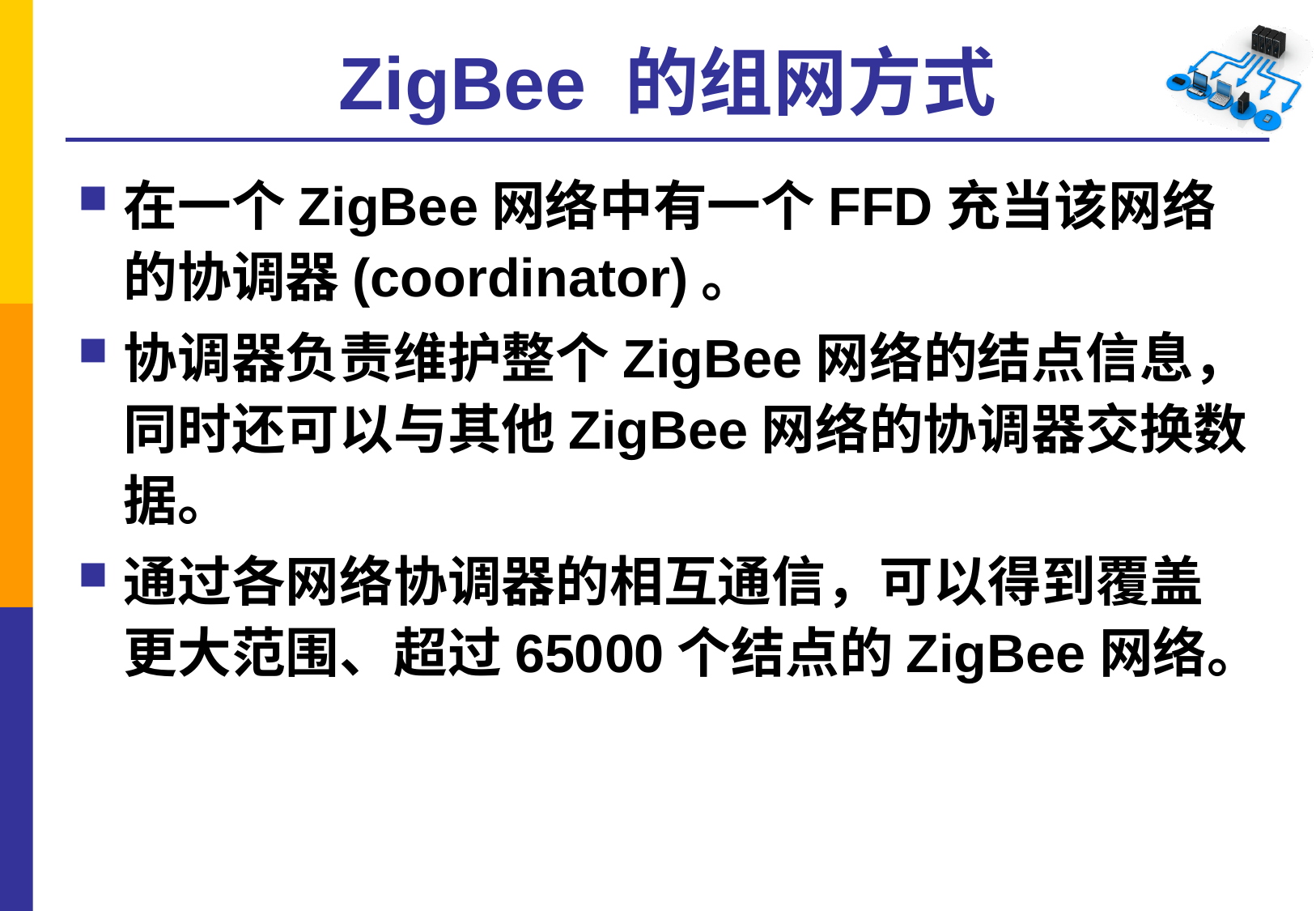

# ZigBee 的组网方式
在一个ZigBee网络中有一个FFD充当该网络的协调器(coordinator)。
协调器负责维护整个ZigBee网络的结点信息，同时还可以与其他ZigBee网络的协调器交换数据。
通过各网络协调器的相互通信，可以得到覆盖更大范围、超过65000个结点的ZigBee网络。